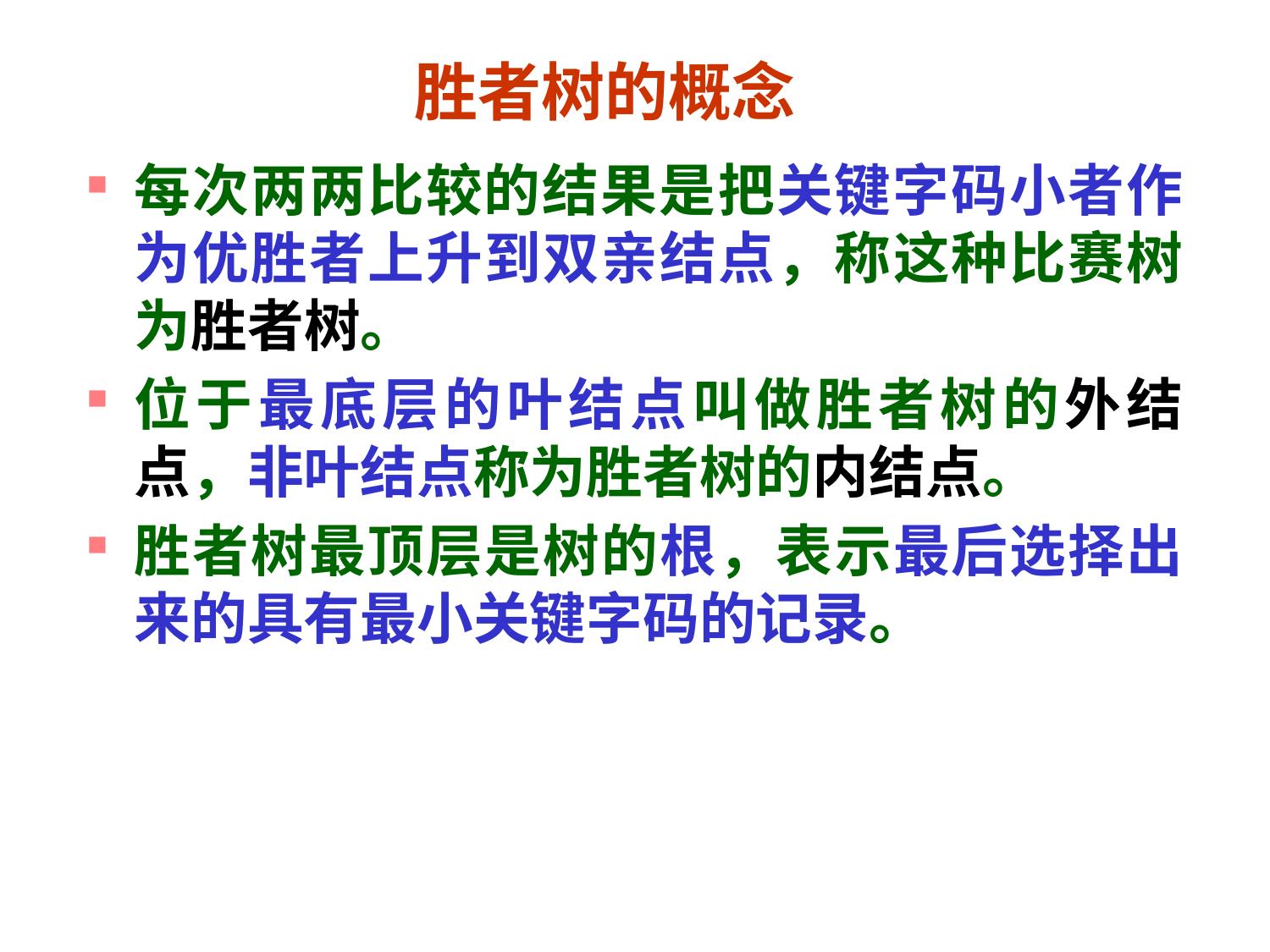

# 胜者树的概念
每次两两比较的结果是把关键字码小者作为优胜者上升到双亲结点，称这种比赛树为胜者树。
位于最底层的叶结点叫做胜者树的外结点，非叶结点称为胜者树的内结点。
胜者树最顶层是树的根，表示最后选择出来的具有最小关键字码的记录。